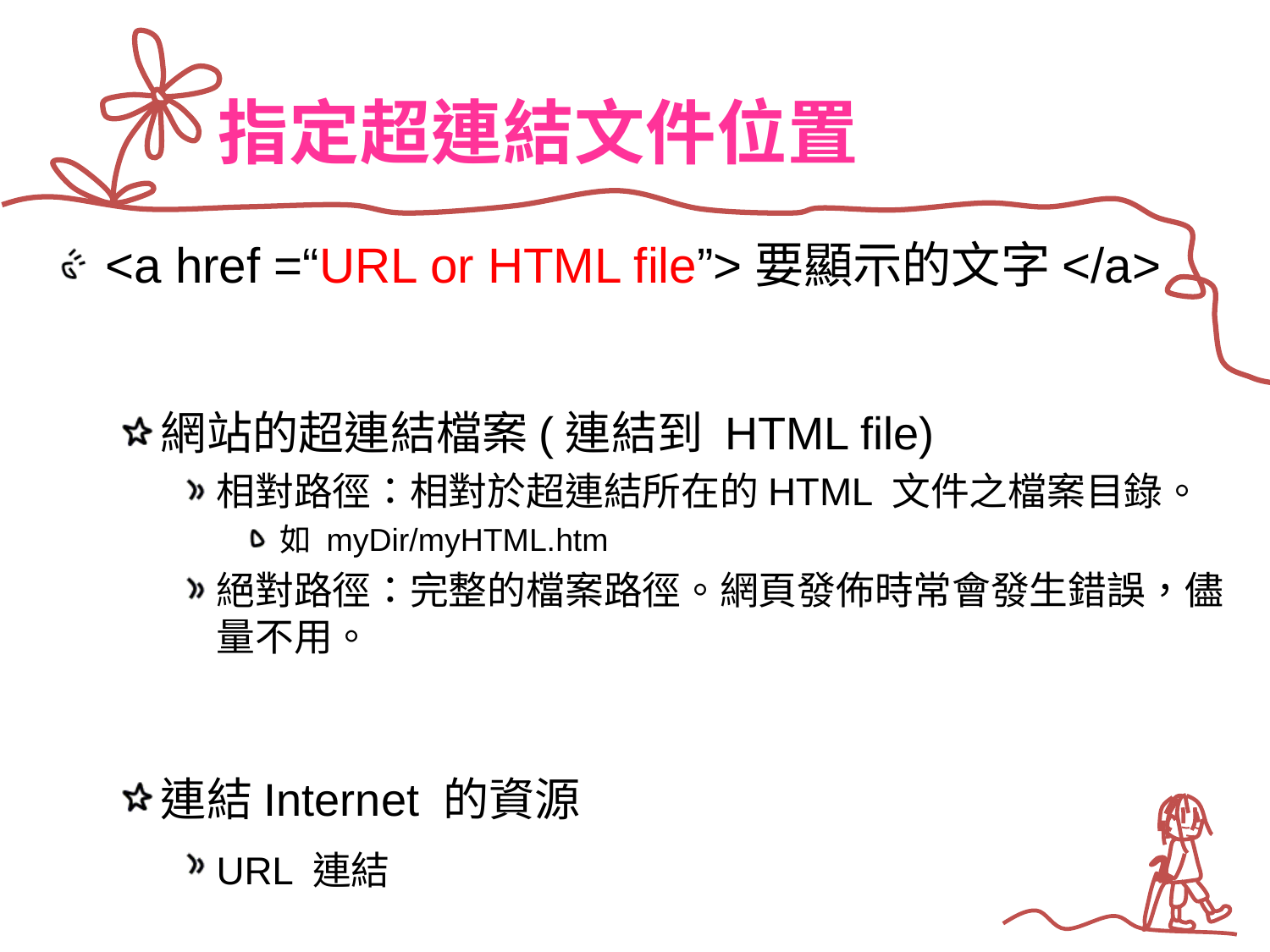

# 指定超連結文件位置
<a href =“URL or HTML file”>要顯示的文字</a>

網站的超連結檔案(連結到 HTML file)
相對路徑：相對於超連結所在的HTML 文件之檔案目錄。
如 myDir/myHTML.htm
絕對路徑：完整的檔案路徑。網頁發佈時常會發生錯誤，儘量不用。

連結Internet 的資源
URL 連結